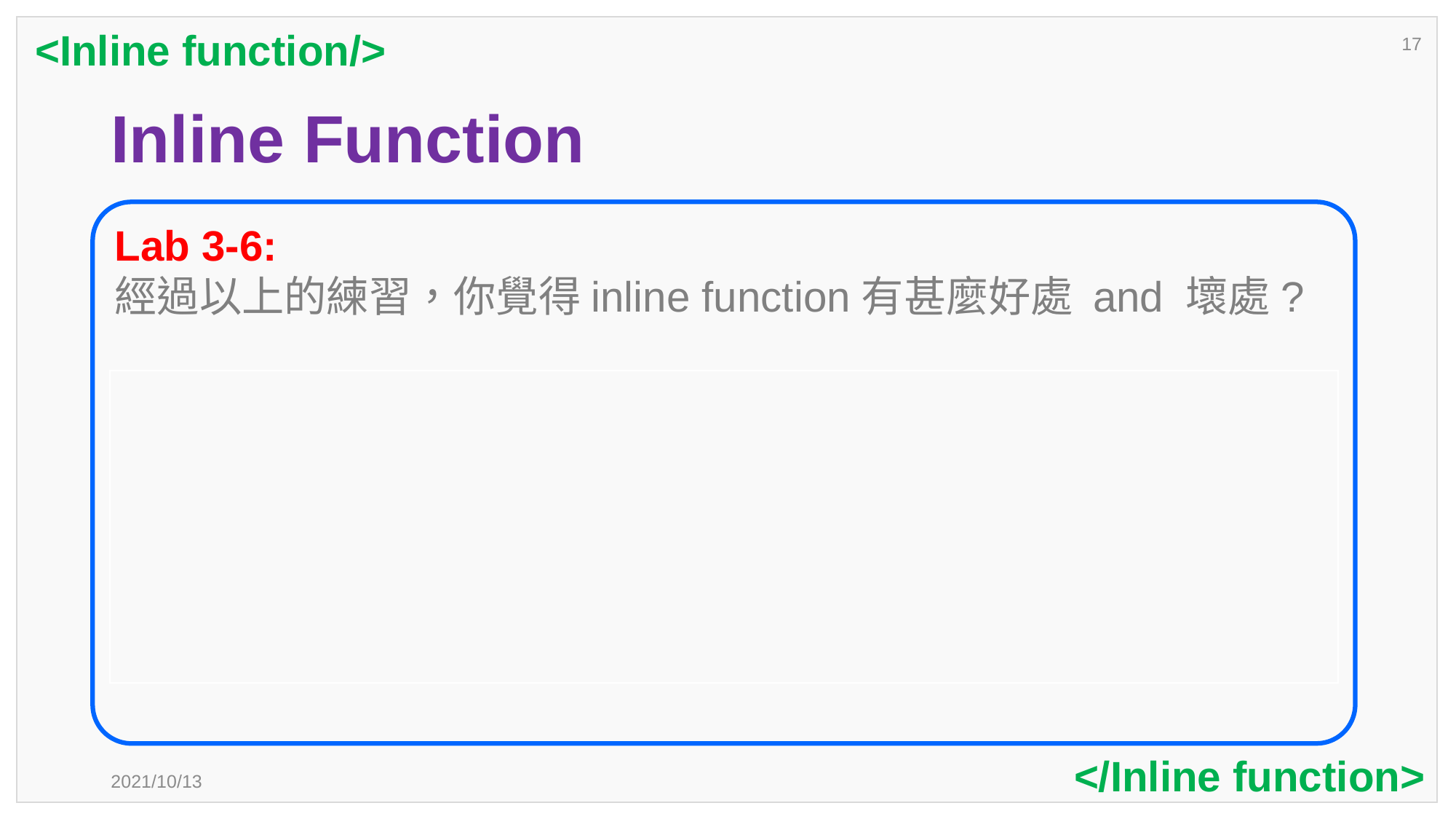

<Inline function/>
17
# Inline Function
Lab 3-6:
經過以上的練習，你覺得inline function有甚麼好處 and 壞處?

inline function的好處就是可以加速程式的運行，問題是很多時候其實無法這樣操作:
inline function含有loop, switch, or recursive function在其中的function都無法運行。
大量呼叫inline function，需要複製許多次程式碼；如此一來，記憶體空間會大幅縮減。

</Inline function>
2021/10/13